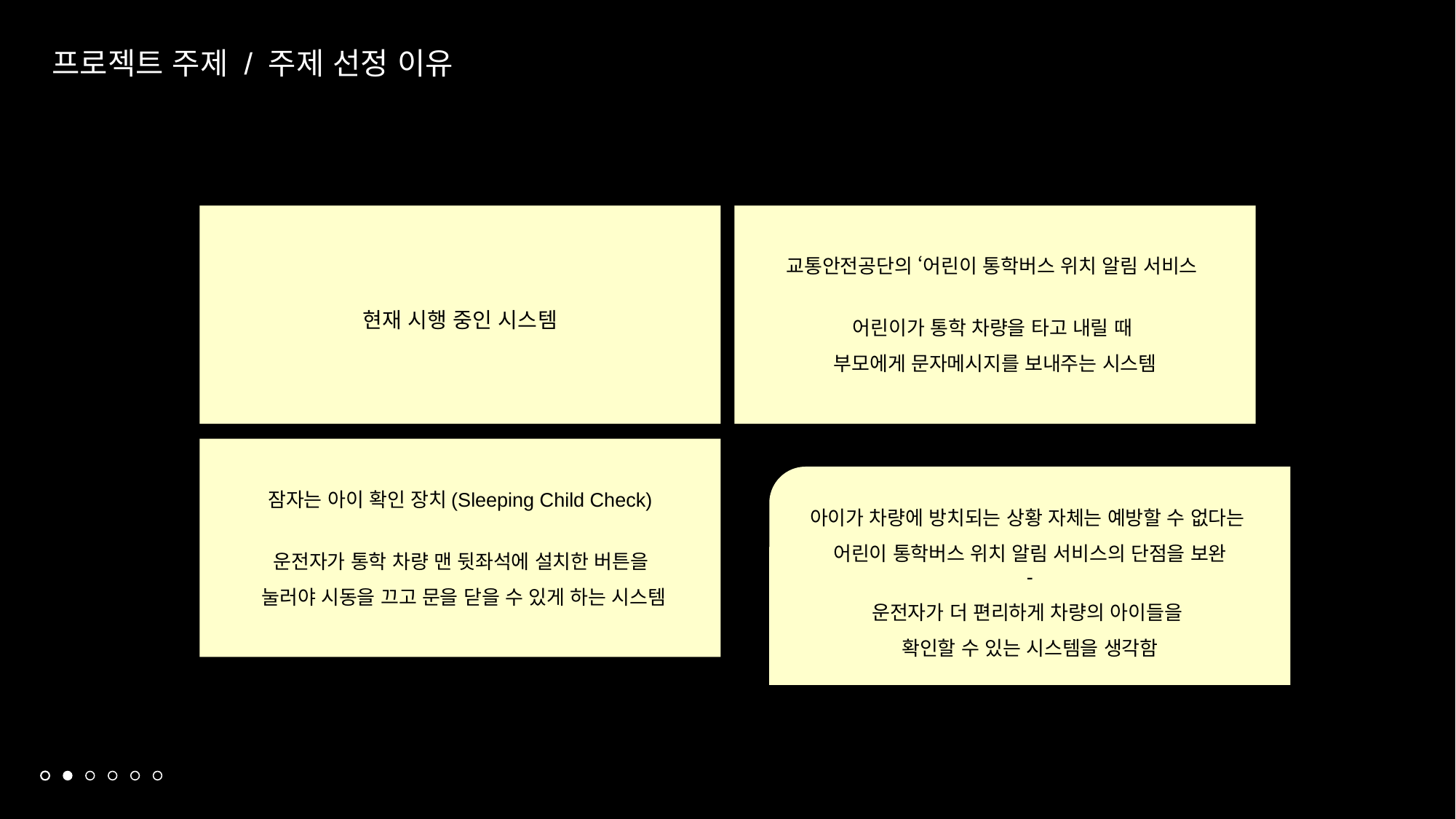

프로젝트 주제 / 주제 선정 이유

교통안전공단의 ‘어린이 통학버스 위치 알림 서비스
어린이가 통학 차량을 타고 내릴 때
부모에게 문자메시지를 보내주는 시스템
현재 시행 중인 시스템

아이가 차량에 방치되는 상황 자체는 예방할 수 없다는
어린이 통학버스 위치 알림 서비스의 단점을 보완
-
운전자가 더 편리하게 차량의 아이들을
확인할 수 있는 시스템을 생각함
잠자는 아이 확인 장치(Sleeping Child Check)
운전자가 통학 차량 맨 뒷좌석에 설치한 버튼을
눌러야 시동을 끄고 문을 닫을 수 있게 하는 시스템